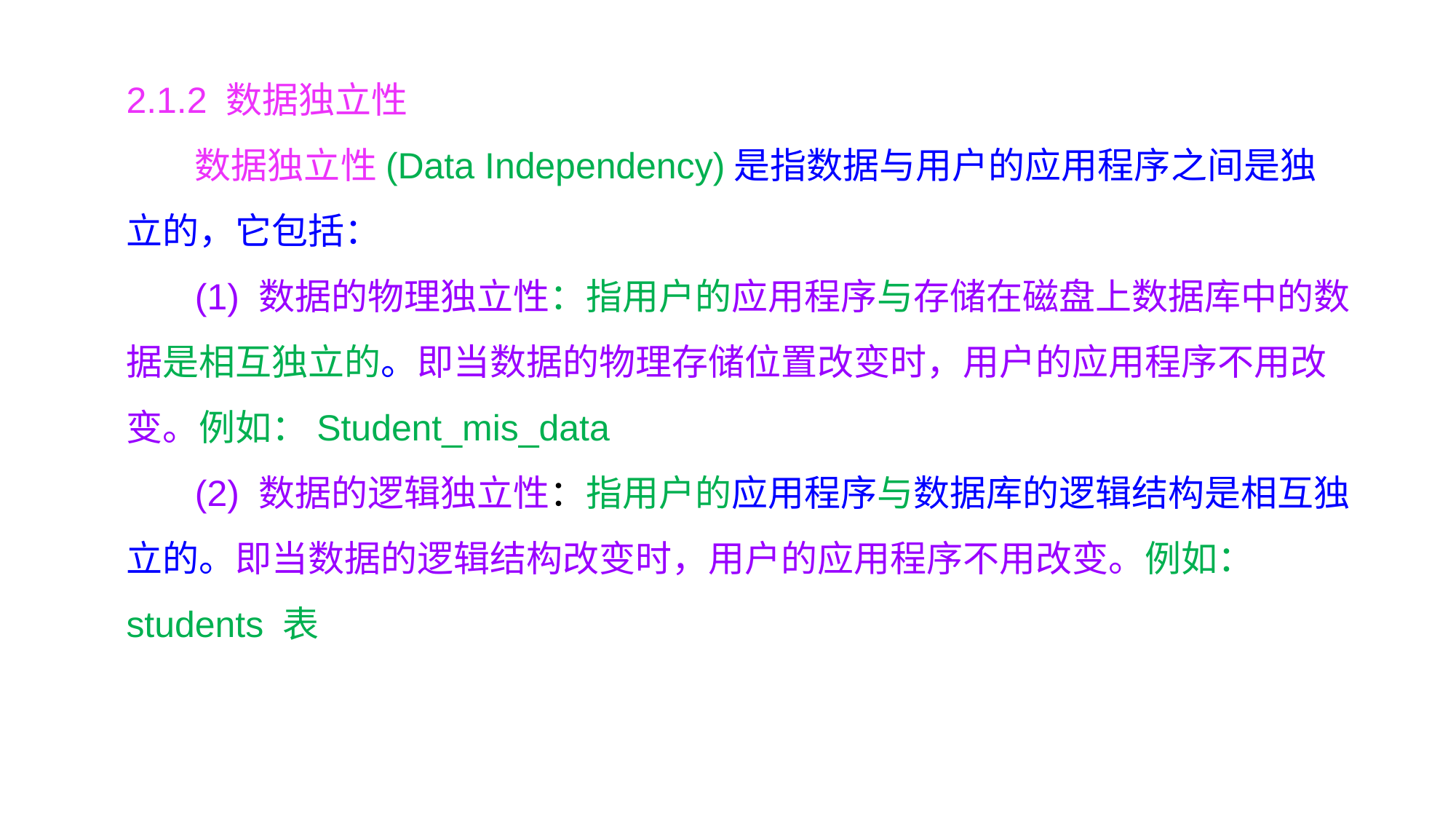

2.1.2 数据独立性
数据独立性(Data Independency)是指数据与用户的应用程序之间是独立的，它包括：
(1) 数据的物理独立性：指用户的应用程序与存储在磁盘上数据库中的数据是相互独立的。即当数据的物理存储位置改变时，用户的应用程序不用改变。例如：Student_mis_data
(2) 数据的逻辑独立性：指用户的应用程序与数据库的逻辑结构是相互独立的。即当数据的逻辑结构改变时，用户的应用程序不用改变。例如：students 表